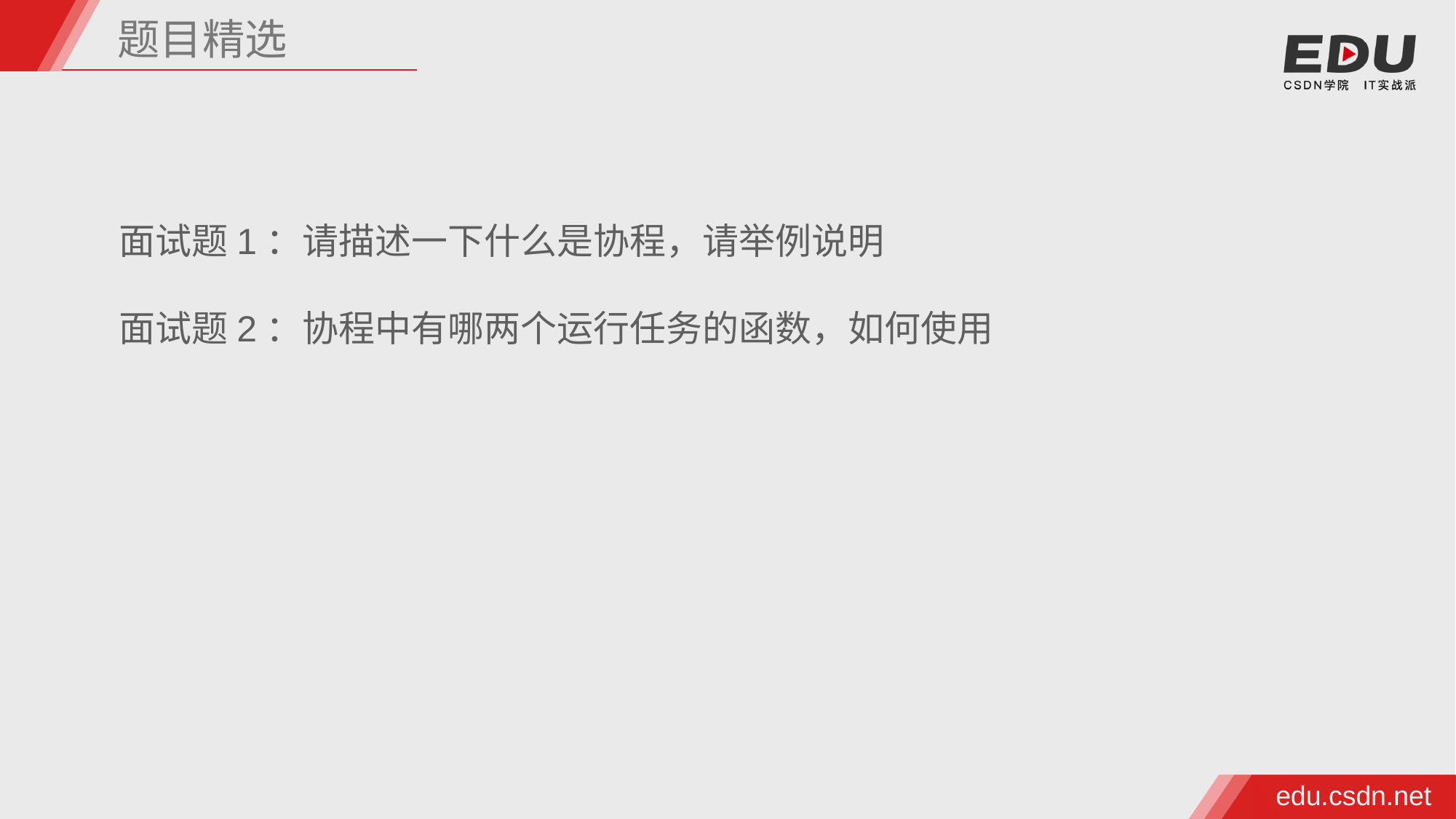

题目精选
面试题1：请描述一下什么是协程，请举例说明
面试题2：协程中有哪两个运行任务的函数，如何使用
edu.csdn.net